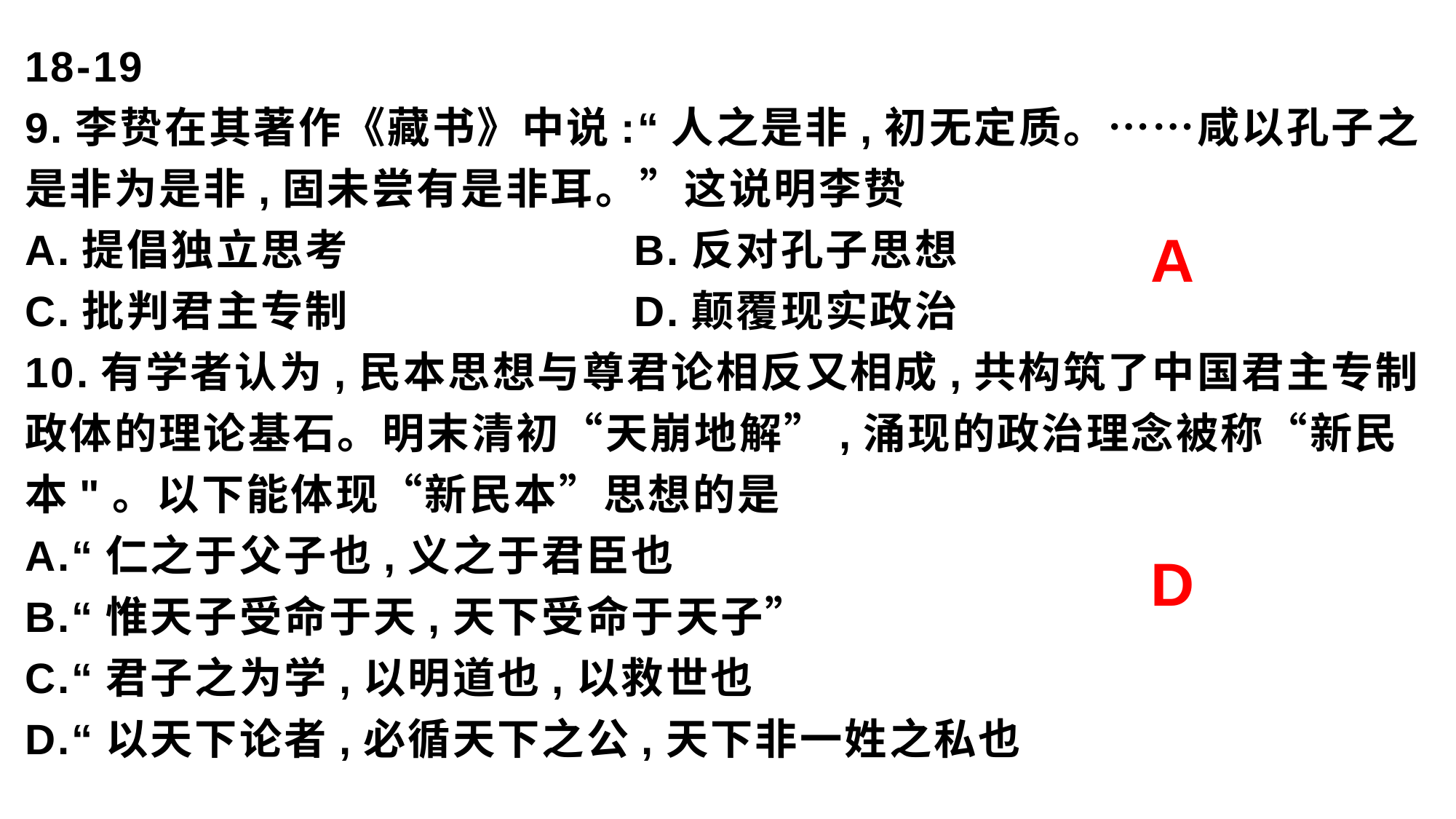

18-19
9.李贽在其著作《藏书》中说:“人之是非,初无定质。……咸以孔子之是非为是非,固未尝有是非耳。”这说明李贽
A.提倡独立思考                       B.反对孔子思想
C.批判君主专制                       D.颠覆现实政治
10.有学者认为,民本思想与尊君论相反又相成,共构筑了中国君主专制政体的理论基石。明末清初“天崩地解”,涌现的政治理念被称“新民本"。以下能体现“新民本”思想的是
A.“仁之于父子也,义之于君臣也
B.“惟天子受命于天,天下受命于天子”
C.“君子之为学,以明道也,以救世也
D.“以天下论者,必循天下之公,天下非一姓之私也
A
D